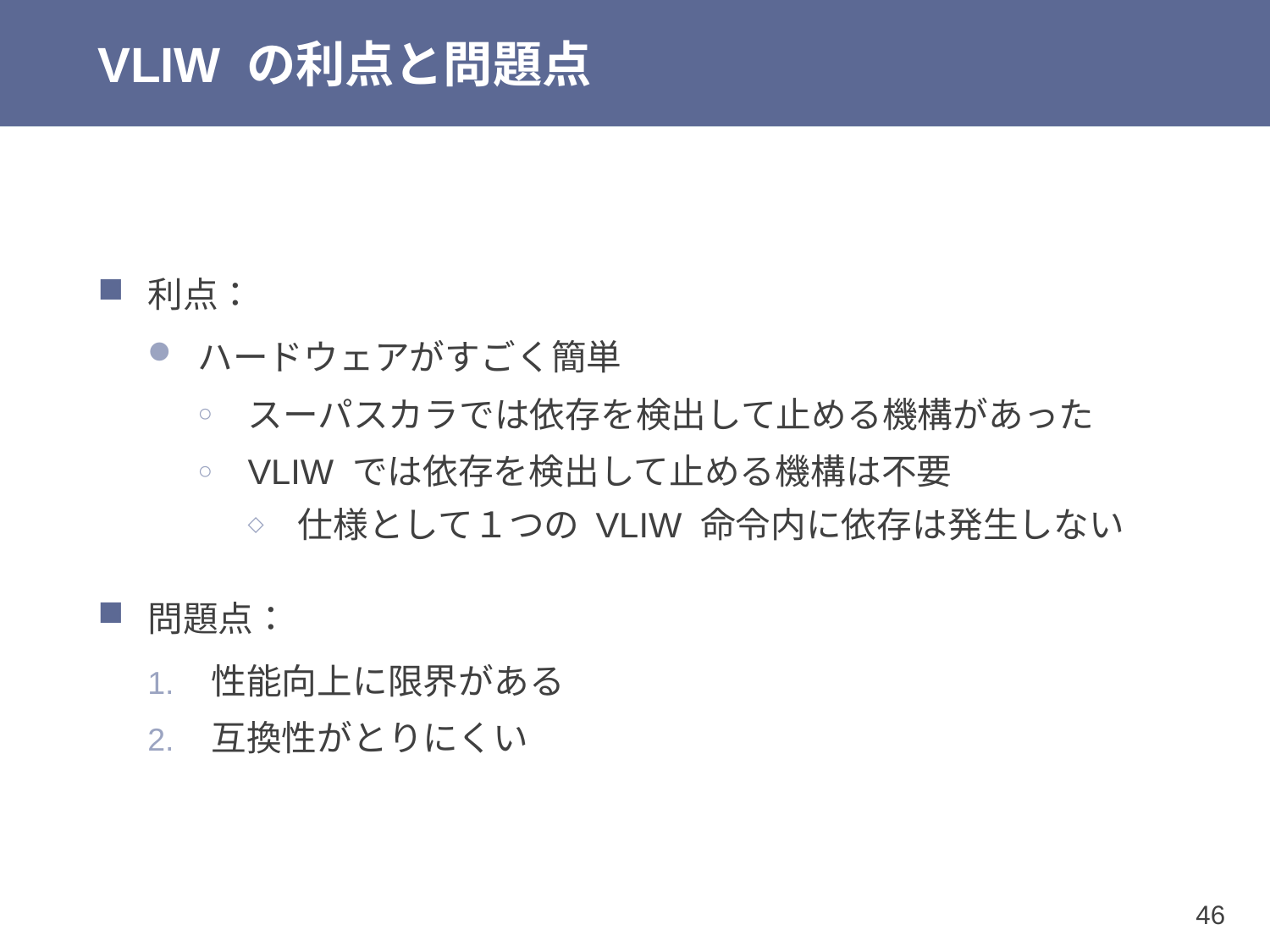

# VLIW の利点と問題点
利点：
ハードウェアがすごく簡単
スーパスカラでは依存を検出して止める機構があった
VLIW では依存を検出して止める機構は不要
仕様として１つの VLIW 命令内に依存は発生しない
問題点：
性能向上に限界がある
互換性がとりにくい